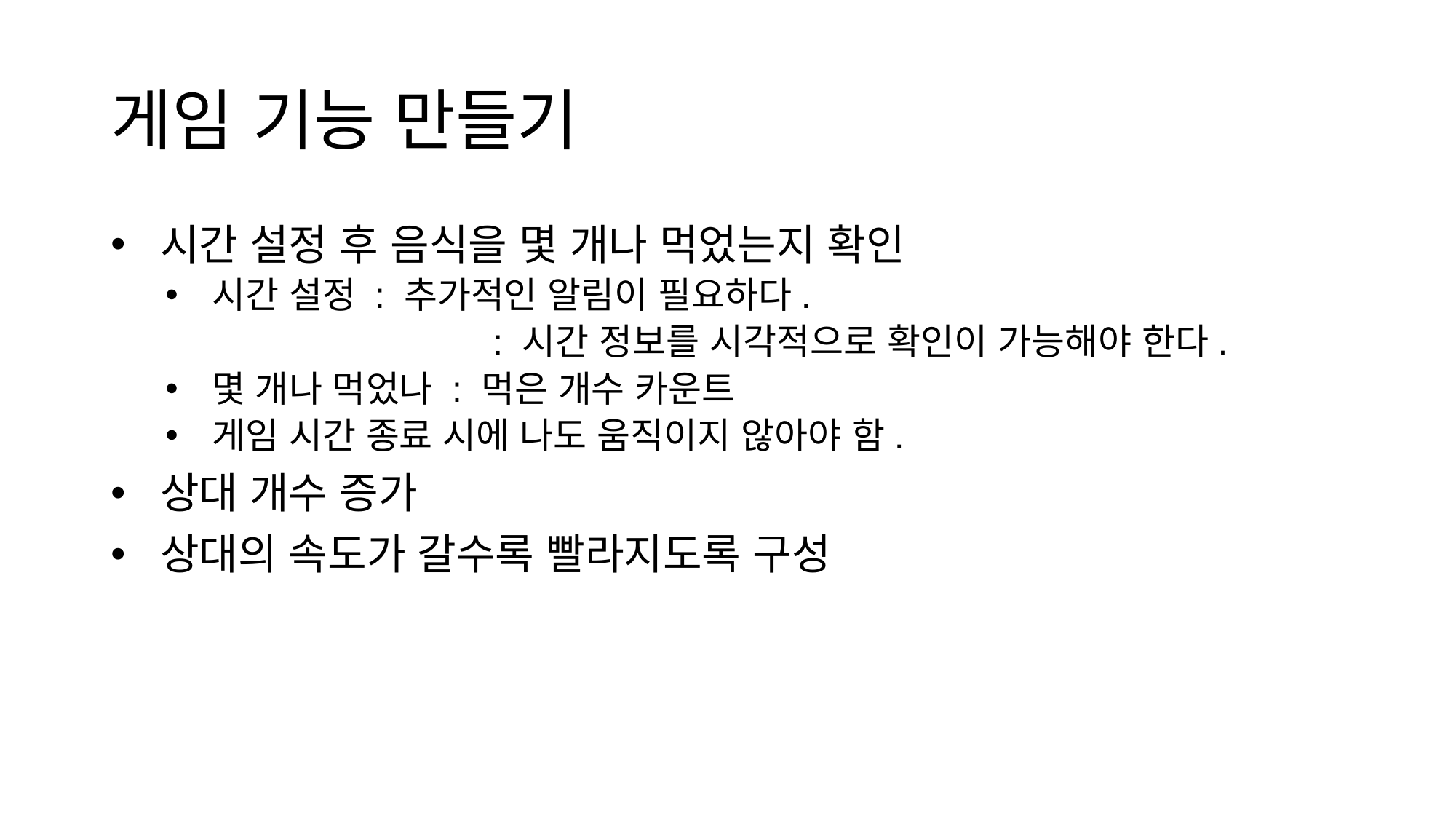

# 게임 기능 만들기
 시간 설정 후 음식을 몇 개나 먹었는지 확인
 시간 설정 : 추가적인 알림이 필요하다.
			: 시간 정보를 시각적으로 확인이 가능해야 한다.
 몇 개나 먹었나 : 먹은 개수 카운트
 게임 시간 종료 시에 나도 움직이지 않아야 함.
 상대 개수 증가
 상대의 속도가 갈수록 빨라지도록 구성